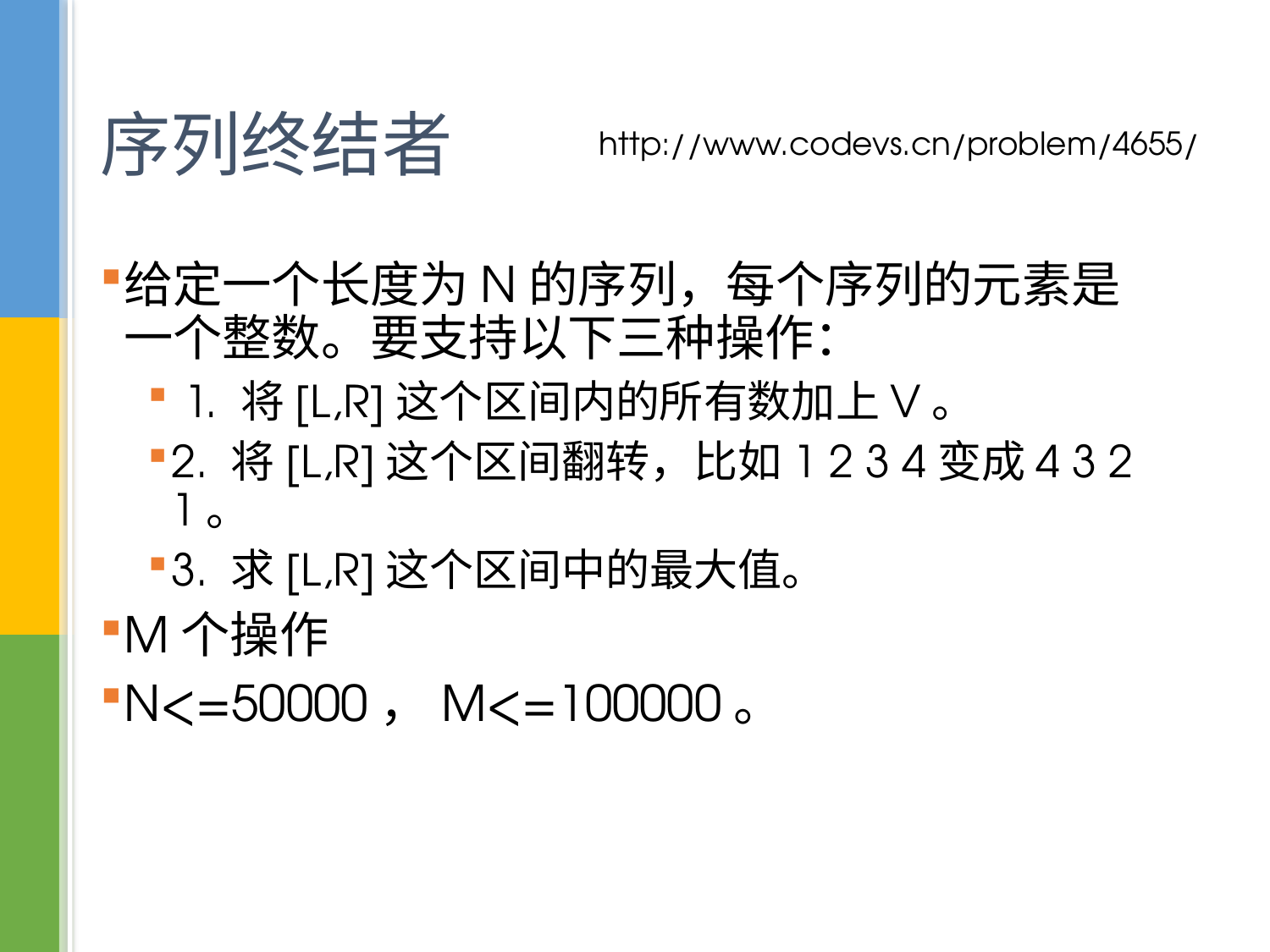

# 序列终结者
http://www.codevs.cn/problem/4655/
给定一个长度为N的序列，每个序列的元素是一个整数。要支持以下三种操作：
 1. 将[L,R]这个区间内的所有数加上V。
2. 将[L,R]这个区间翻转，比如1 2 3 4变成4 3 2 1。
3. 求[L,R]这个区间中的最大值。
M个操作
N<=50000，M<=100000。